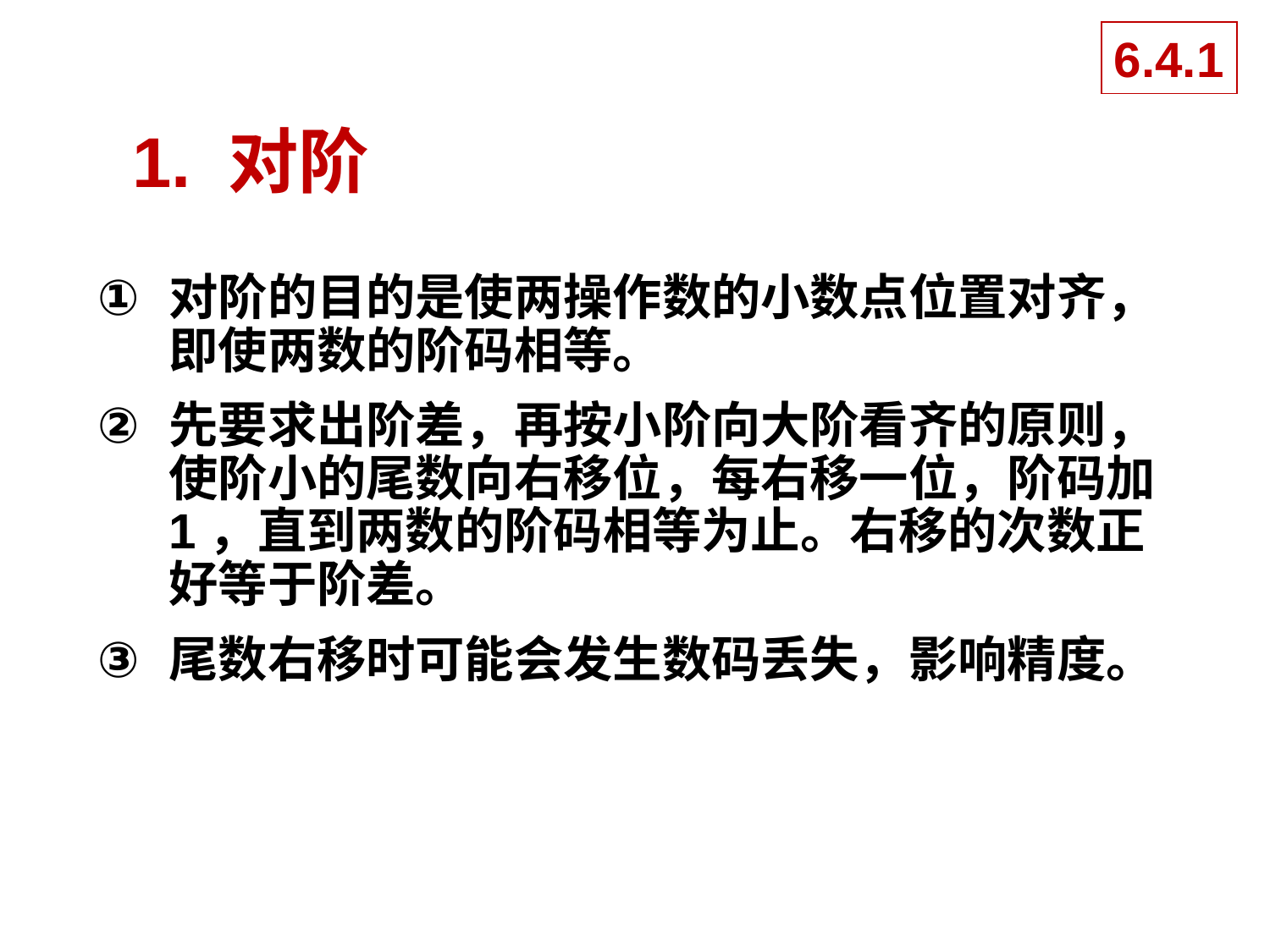

6.4.1
# 1. 对阶
对阶的目的是使两操作数的小数点位置对齐，即使两数的阶码相等。
先要求出阶差，再按小阶向大阶看齐的原则，使阶小的尾数向右移位，每右移一位，阶码加1，直到两数的阶码相等为止。右移的次数正好等于阶差。
尾数右移时可能会发生数码丢失，影响精度。